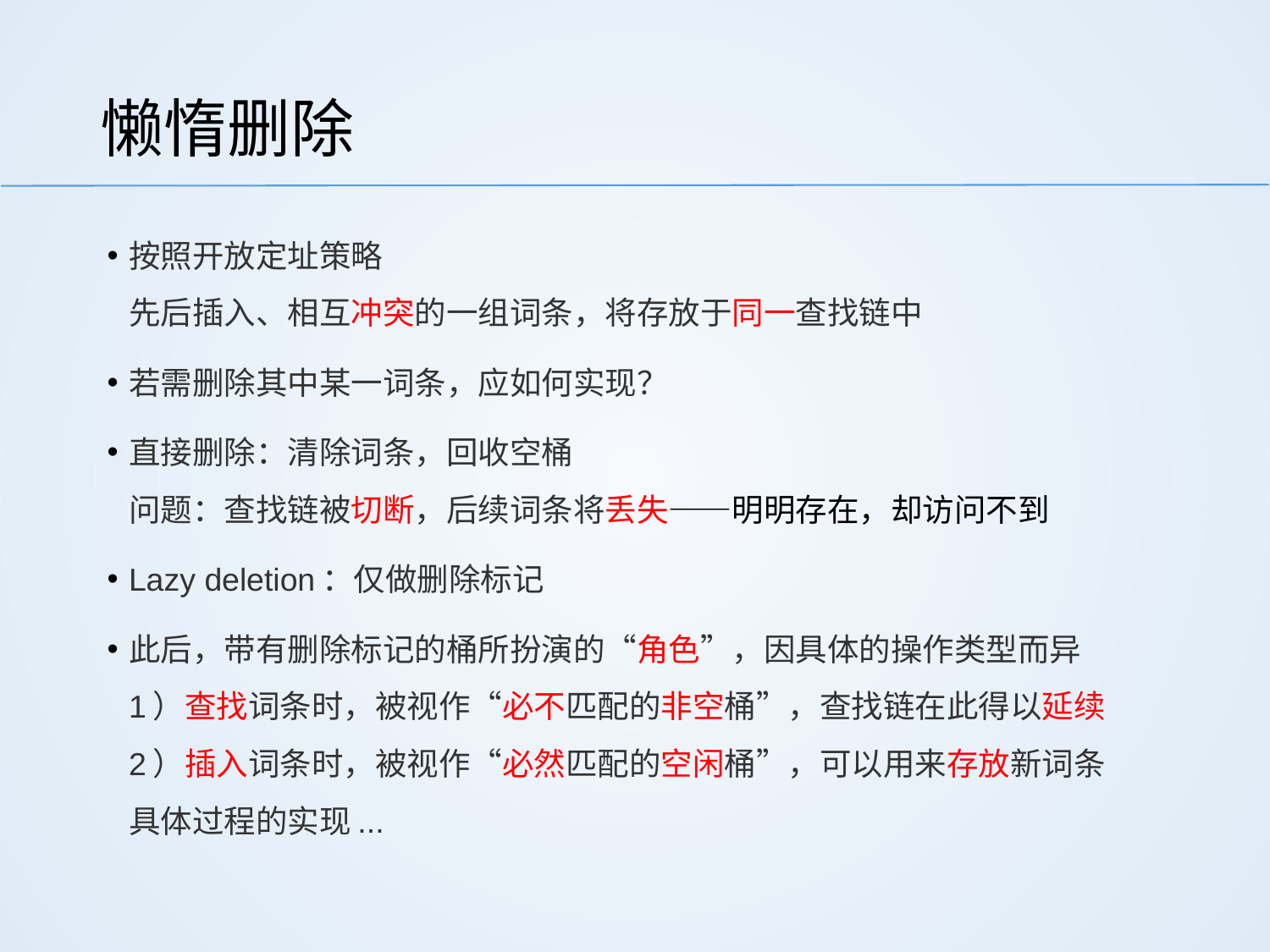

# 懒惰删除
按照开放定址策略
先后插入、相互冲突的一组词条，将存放于同一查找链中
若需删除其中某一词条，应如何实现？
直接删除：清除词条，回收空桶
问题：查找链被切断，后续词条将丢失——明明存在，却访问不到
Lazy deletion：仅做删除标记
此后，带有删除标记的桶所扮演的“角色”，因具体的操作类型而异
1）查找词条时，被视作“必不匹配的非空桶”，查找链在此得以延续
2）插入词条时，被视作“必然匹配的空闲桶”，可以用来存放新词条
具体过程的实现...